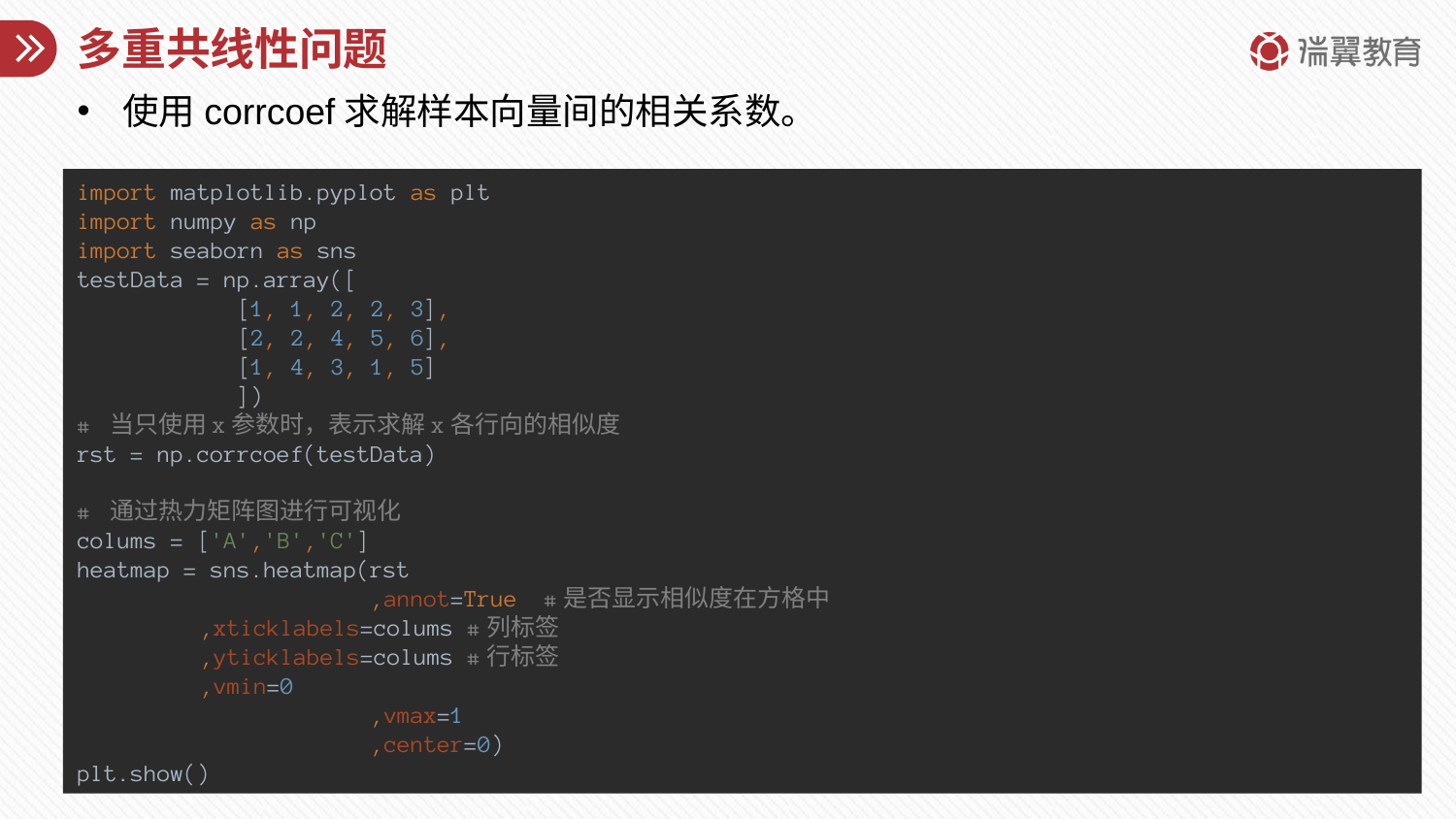

# 多重共线性问题
使用corrcoef求解样本向量间的相关系数。
import matplotlib.pyplot as plt
import numpy as np
import seaborn as sns
testData = np.array([
            [1, 1, 2, 2, 3],
            [2, 2, 4, 5, 6],
            [1, 4, 3, 1, 5]
            ])
# 当只使用x参数时，表示求解x各行向的相似度
rst = np.corrcoef(testData)
# 通过热力矩阵图进行可视化
colums = ['A','B','C']
heatmap = sns.heatmap(rst
                      ,annot=True  #是否显示相似度在方格中
                      ,xticklabels=colums #列标签
                      ,yticklabels=colums #行标签
                      ,vmin=0
                      ,vmax=1
                      ,center=0)
plt.show()